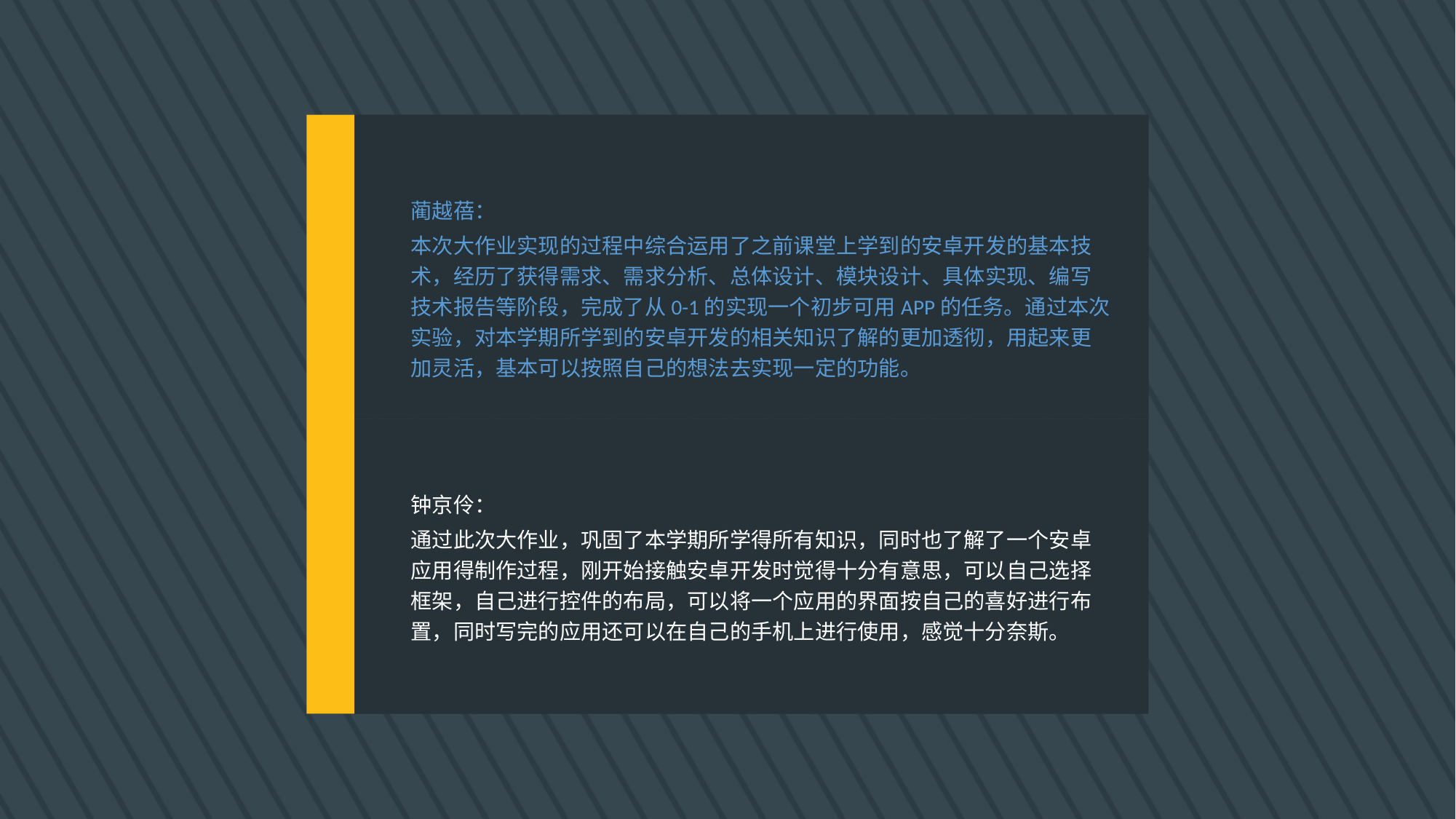

蔺越蓓：
本次大作业实现的过程中综合运用了之前课堂上学到的安卓开发的基本技术，经历了获得需求、需求分析、总体设计、模块设计、具体实现、编写技术报告等阶段，完成了从0-1的实现一个初步可用APP的任务。通过本次实验，对本学期所学到的安卓开发的相关知识了解的更加透彻，用起来更加灵活，基本可以按照自己的想法去实现一定的功能。

钟京伶：
通过此次大作业，巩固了本学期所学得所有知识，同时也了解了一个安卓应用得制作过程，刚开始接触安卓开发时觉得十分有意思，可以自己选择框架，自己进行控件的布局，可以将一个应用的界面按自己的喜好进行布置，同时写完的应用还可以在自己的手机上进行使用，感觉十分奈斯。